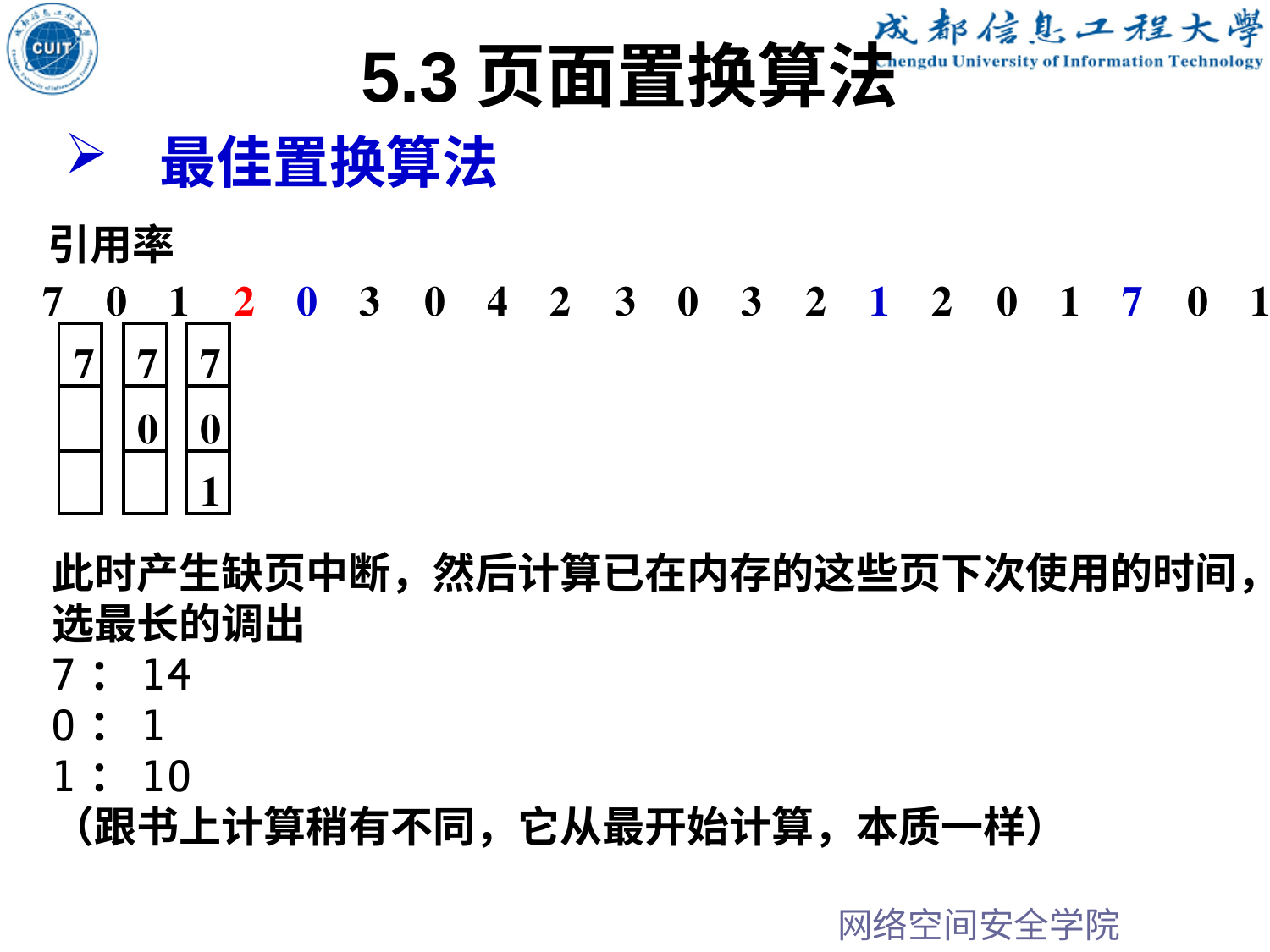

5.3页面置换算法
最佳置换算法
引用率
7
0
1
2
0
3
0
4
2
3
0
3
2
1
2
0
1
7
0
1

7
7
7

0
0

1
此时产生缺页中断，然后计算已在内存的这些页下次使用的时间，
选最长的调出
7：14
0：1
1：10
（跟书上计算稍有不同，它从最开始计算，本质一样）